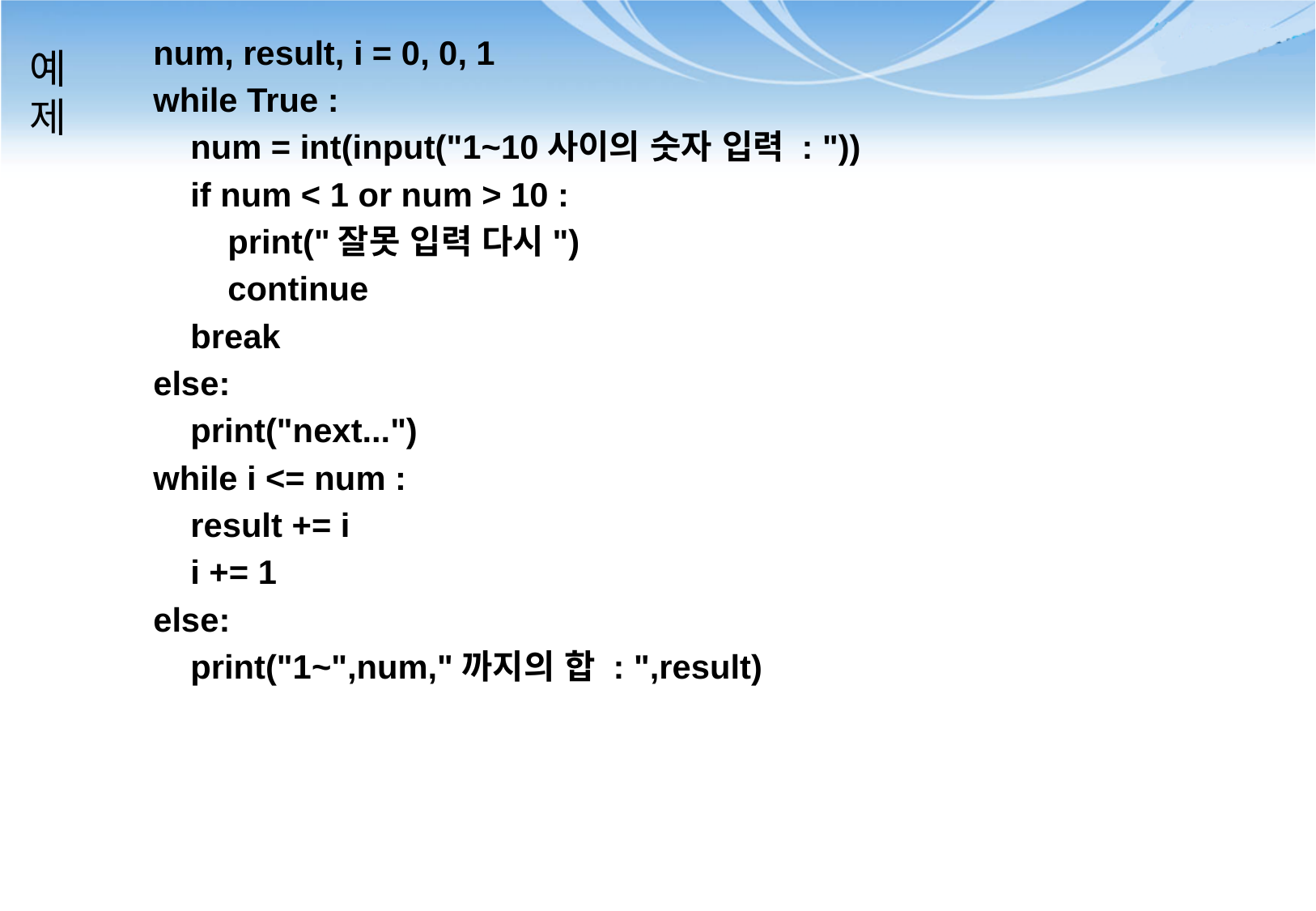

# 예 제
num, result, i = 0, 0, 1
while True :
    num = int(input("1~10사이의 숫자 입력 : "))
    if num < 1 or num > 10 :
        print("잘못 입력 다시")
        continue
    break
else:
    print("next...")
while i <= num :
    result += i
    i += 1
else:
    print("1~",num,"까지의 합 : ",result)